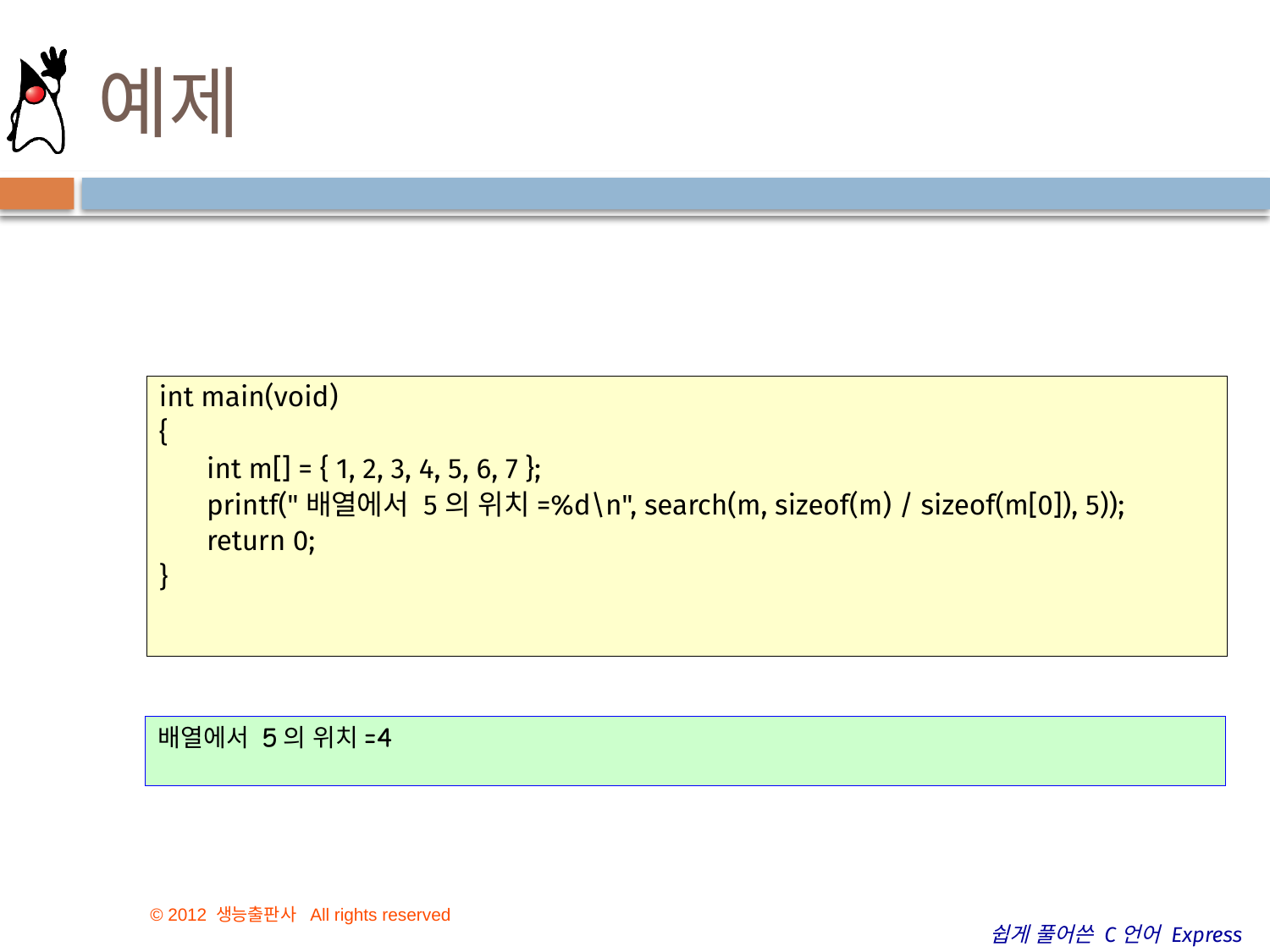

# 예제
int main(void)
{
	int m[] = { 1, 2, 3, 4, 5, 6, 7 };
	printf("배열에서 5의 위치=%d\n", search(m, sizeof(m) / sizeof(m[0]), 5));
	return 0;
}
배열에서 5의 위치=4